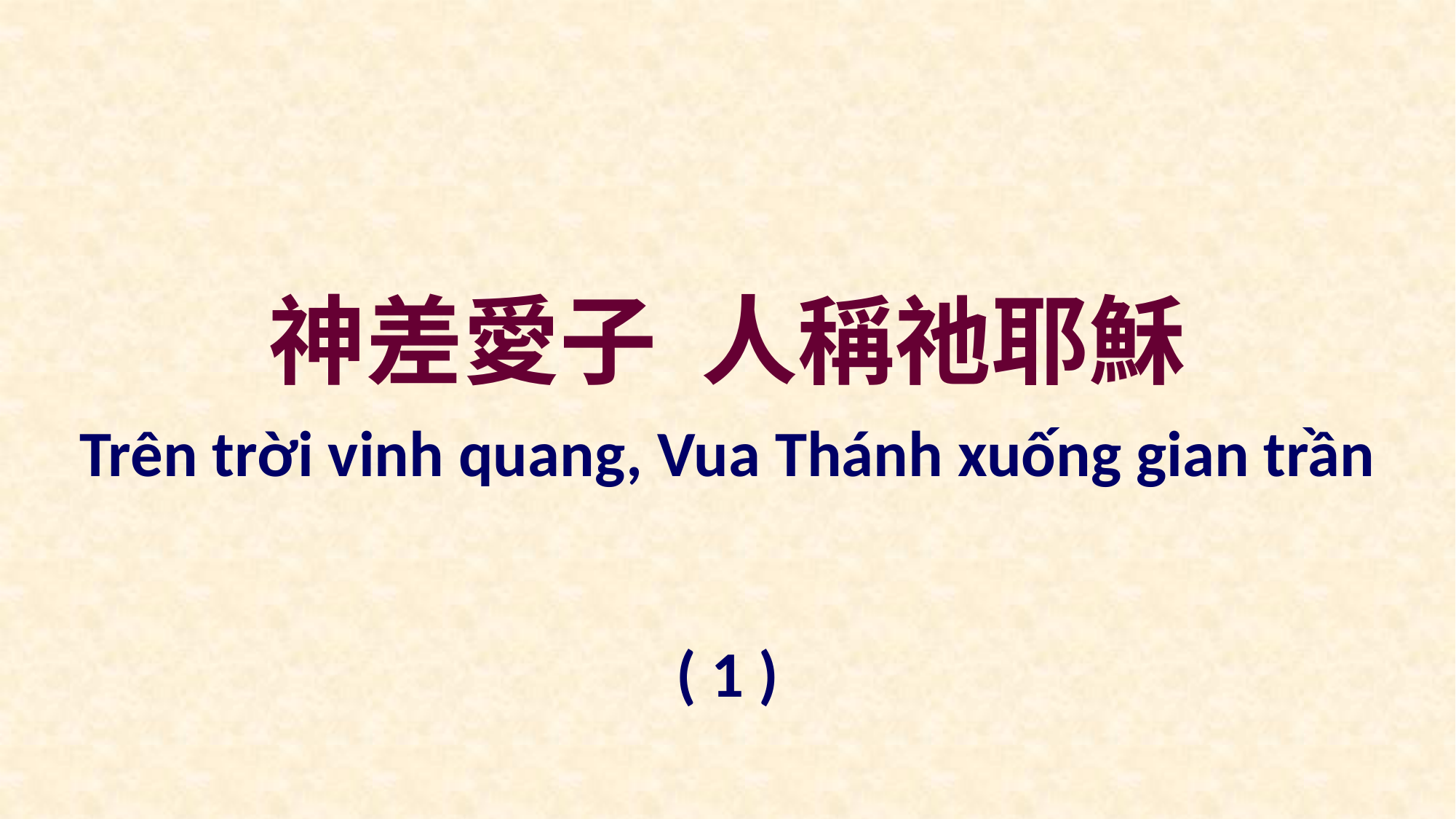

神差愛子  人稱祂耶穌
Trên trời vinh quang, Vua Thánh xuống gian trần
( 1 )